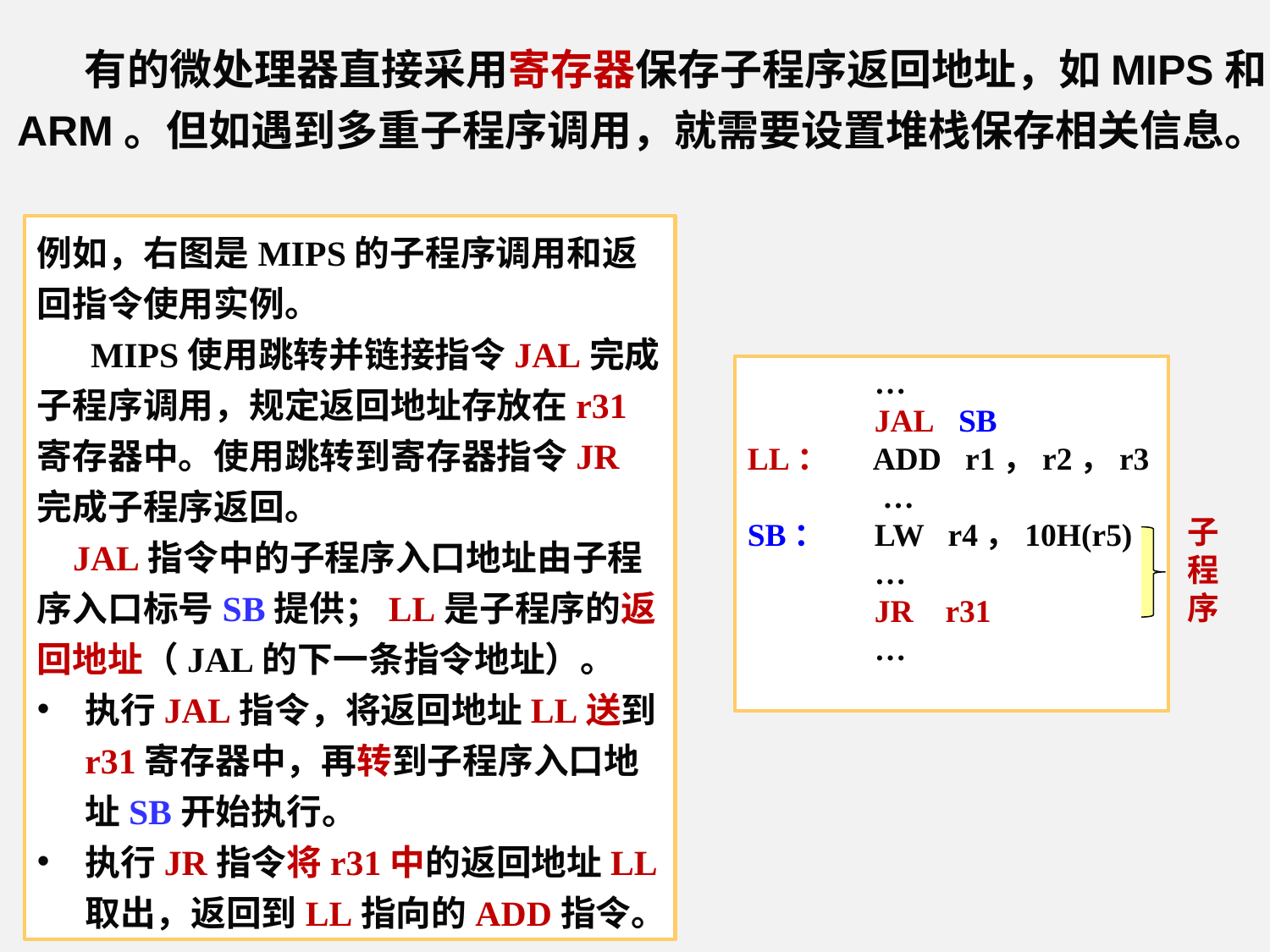

有的微处理器直接采用寄存器保存子程序返回地址，如MIPS和ARM。但如遇到多重子程序调用，就需要设置堆栈保存相关信息。
例如，右图是MIPS的子程序调用和返回指令使用实例。
      MIPS使用跳转并链接指令JAL完成子程序调用，规定返回地址存放在r31寄存器中。使用跳转到寄存器指令JR完成子程序返回。
    JAL指令中的子程序入口地址由子程序入口标号SB提供；LL是子程序的返回地址（JAL的下一条指令地址）。
执行JAL指令，将返回地址LL送到r31寄存器中，再转到子程序入口地址SB开始执行。
执行JR指令将r31中的返回地址LL取出，返回到LL指向的ADD指令。
	…
	JAL   SB
LL：     ADD   r1，r2，r3
	 …
SB：	LW   r4，10H(r5)
	…
	JR    r31
	…

子程序